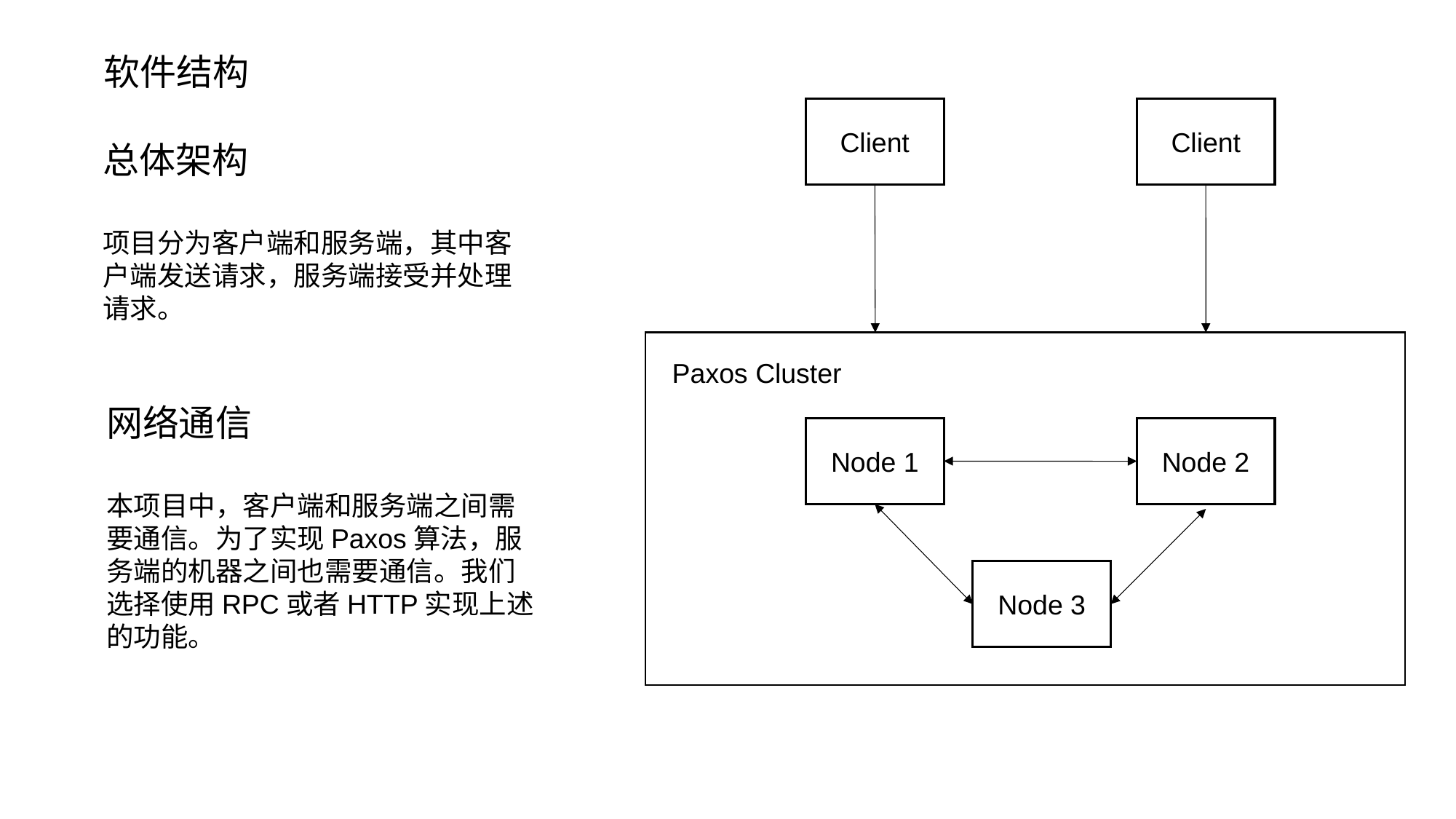

软件结构
Client
Client
总体架构
项目分为客户端和服务端，其中客户端发送请求，服务端接受并处理请求。

Paxos Cluster
网络通信
Node 1
Node 2
本项目中，客户端和服务端之间需要通信。为了实现Paxos算法，服务端的机器之间也需要通信。我们选择使用RPC或者HTTP实现上述的功能。

Node 3